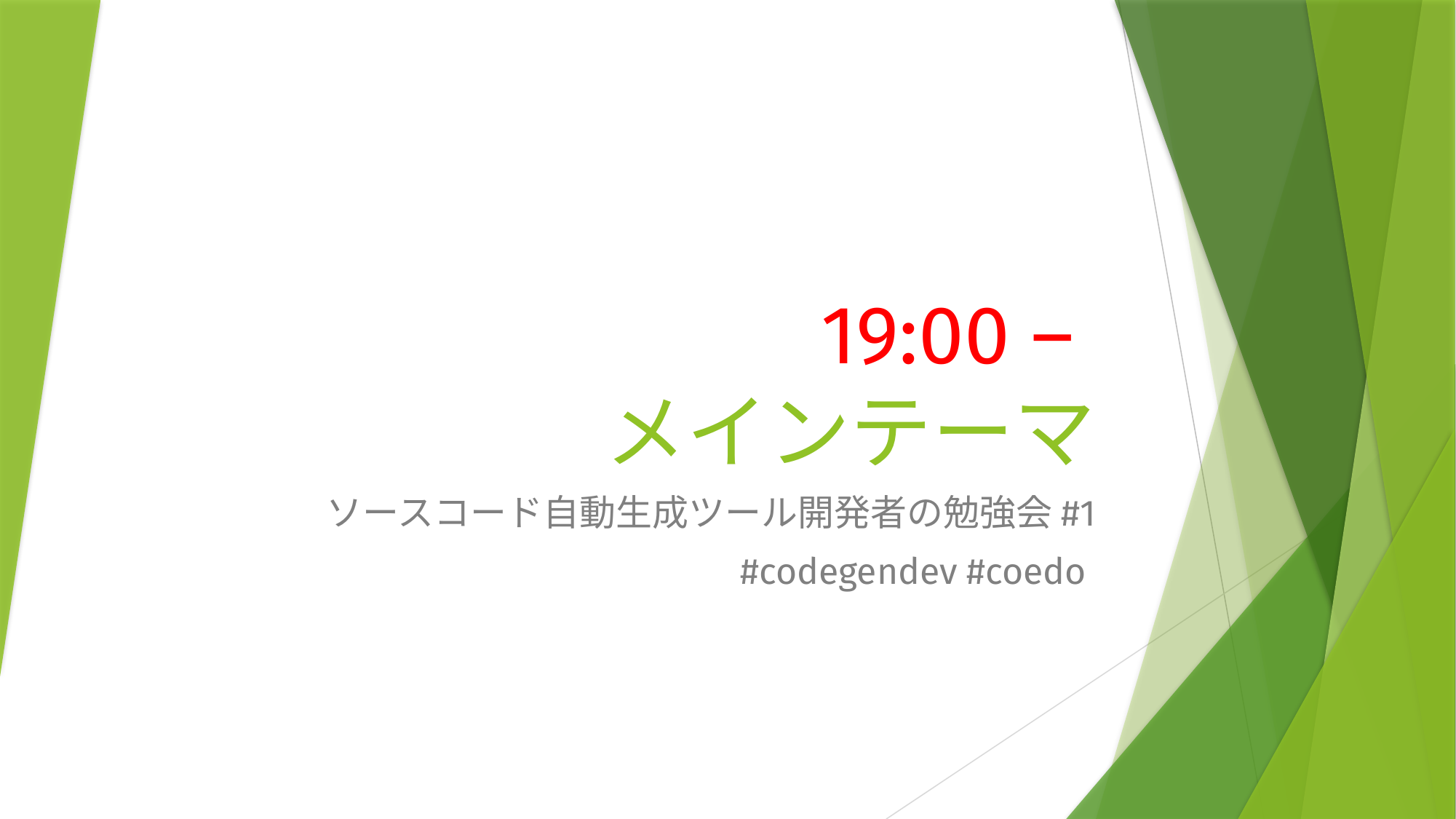

# 19:00 – メインテーマ
ソースコード自動生成ツール開発者の勉強会#1
#codegendev #coedo